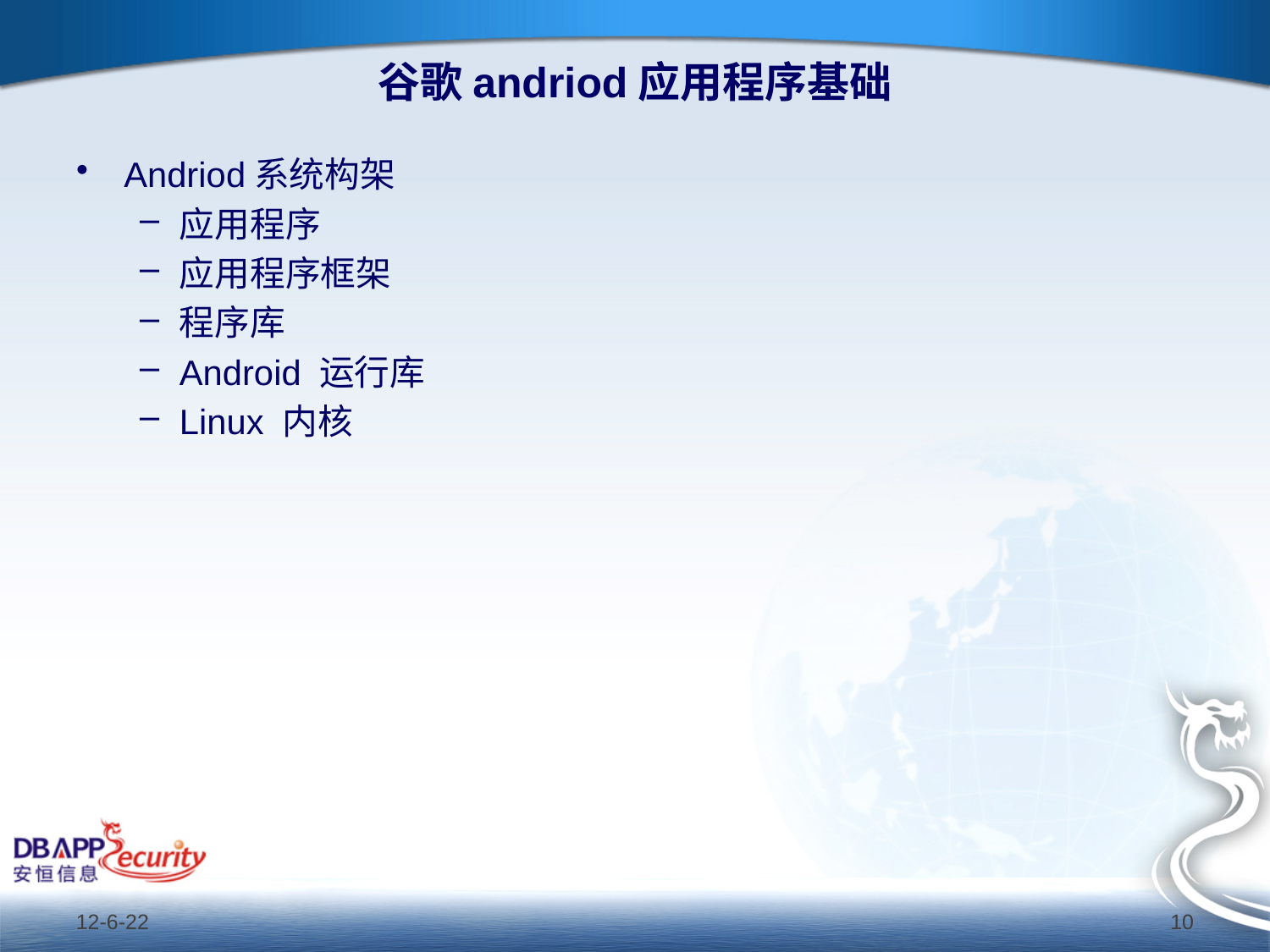

# 谷歌andriod应用程序基础
Andriod系统构架
应用程序
应用程序框架
程序库
Android 运行库
Linux 内核